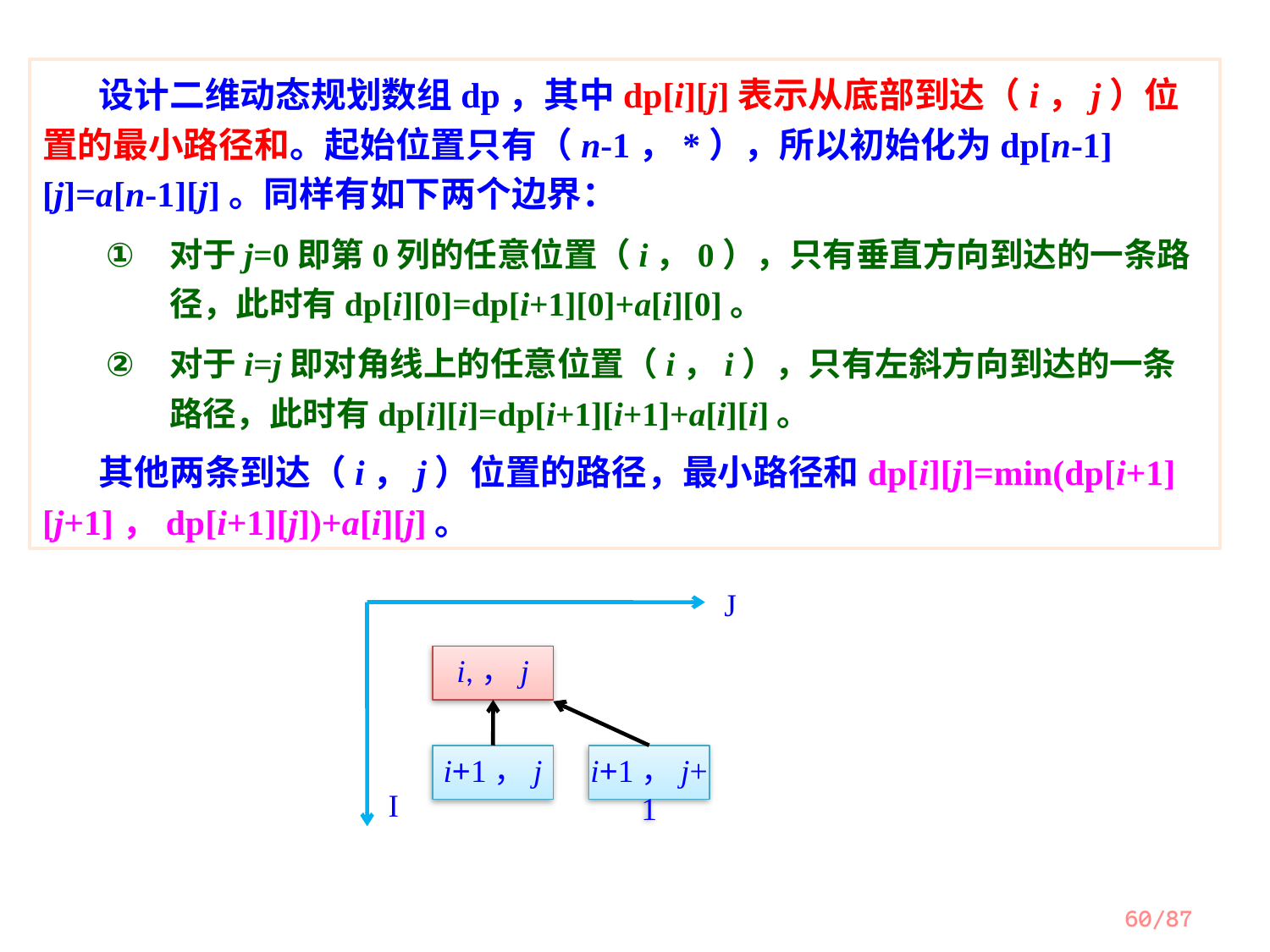

设计二维动态规划数组dp，其中dp[i][j]表示从底部到达（i，j）位置的最小路径和。起始位置只有（n-1，*），所以初始化为dp[n-1][j]=a[n-1][j]。同样有如下两个边界：
对于j=0即第0列的任意位置（i，0），只有垂直方向到达的一条路径，此时有dp[i][0]=dp[i+1][0]+a[i][0]。
对于i=j即对角线上的任意位置（i，i），只有左斜方向到达的一条路径，此时有dp[i][i]=dp[i+1][i+1]+a[i][i]。
      其他两条到达（i，j）位置的路径，最小路径和dp[i][j]=min(dp[i+1][j+1]，dp[i+1][j])+a[i][j]。
J

i,，j

i+1，j
i+1，j+1
I
60/87